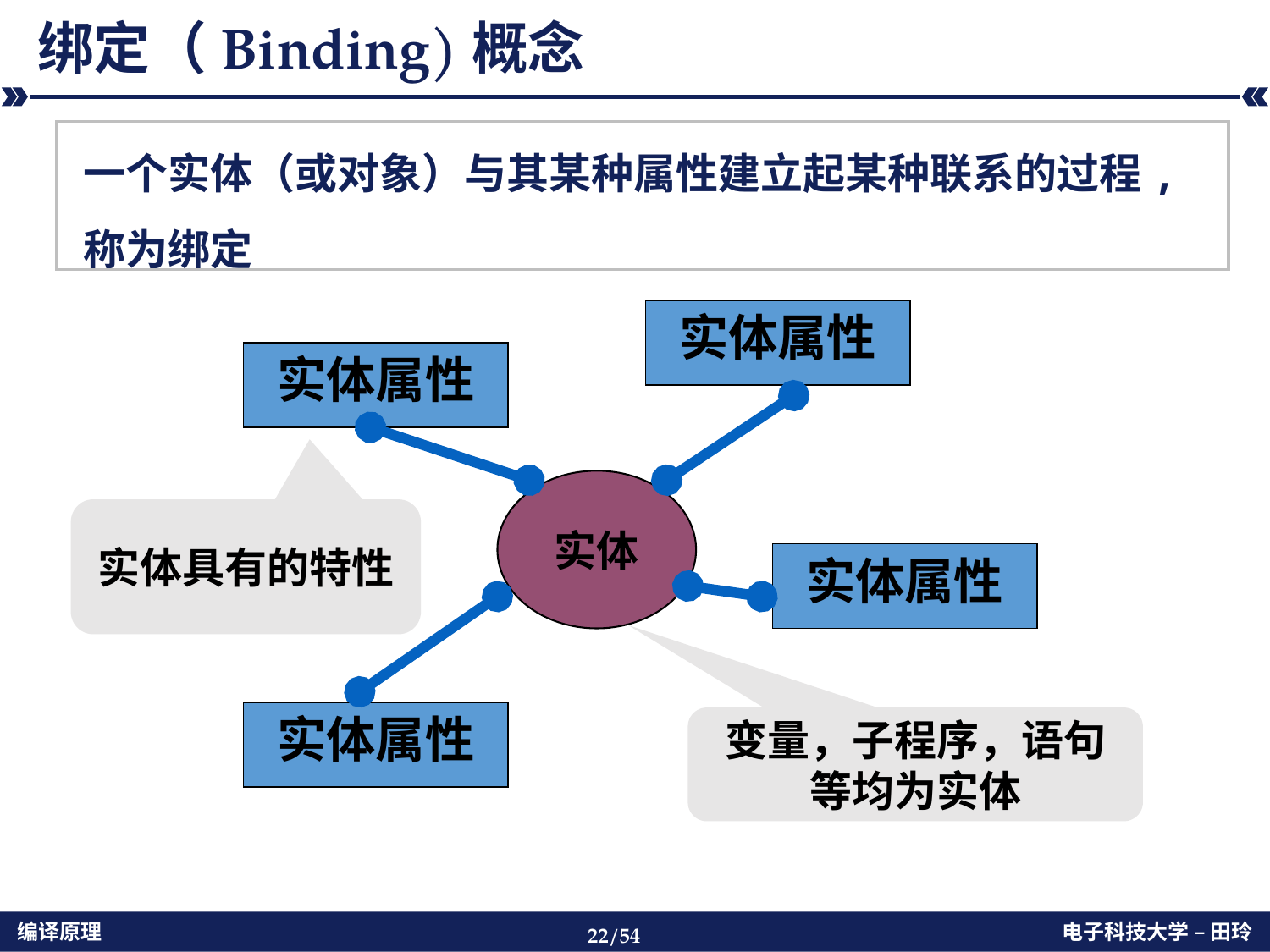

# 绑定（Binding)概念
一个实体（或对象）与其某种属性建立起某种联系的过程,称为绑定

实体属性
实体属性

实体
实体属性

实体属性
实体具有的特性
变量，子程序，语句等均为实体